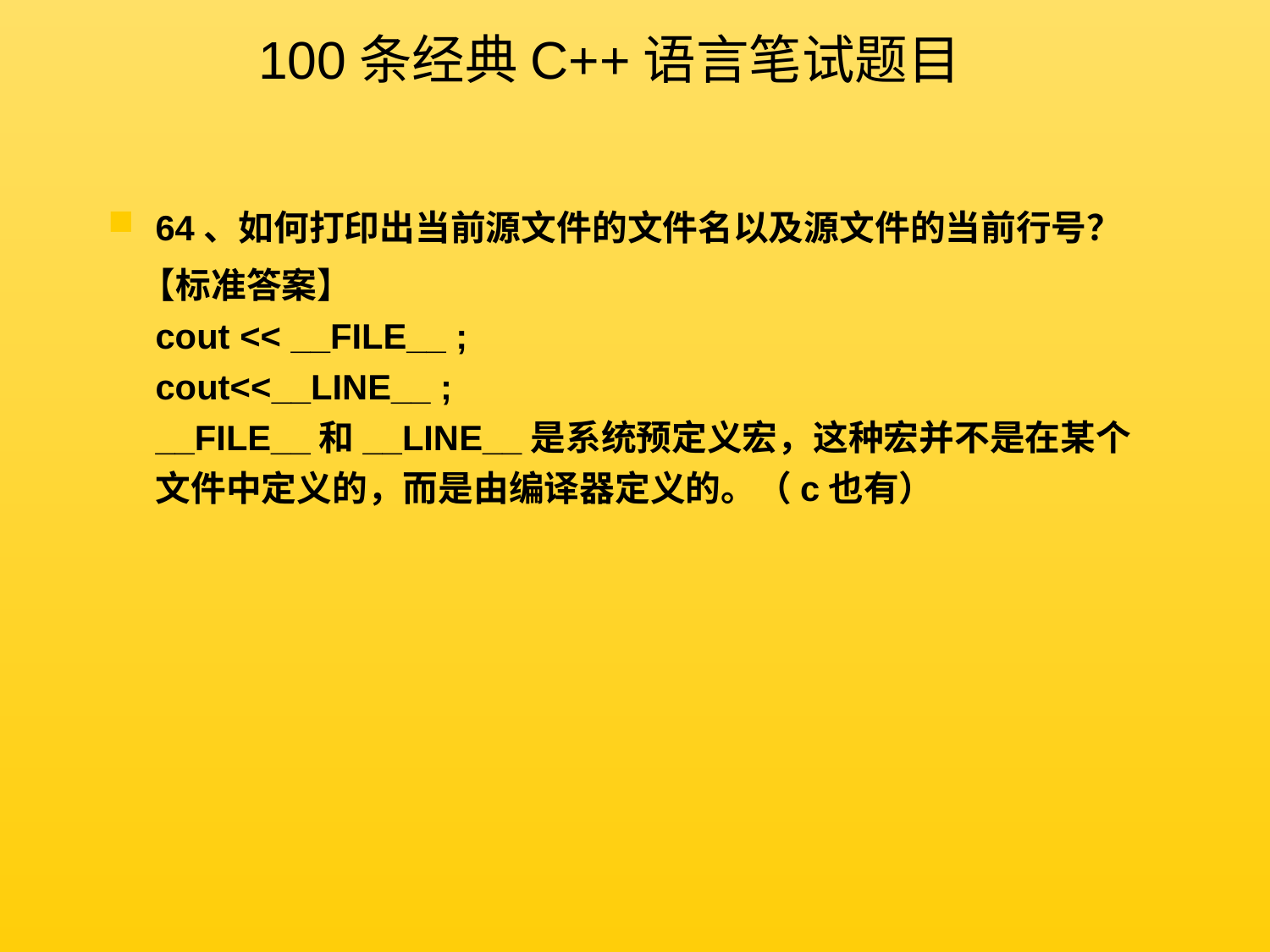

100条经典C++语言笔试题目
64、如何打印出当前源文件的文件名以及源文件的当前行号？
   【标准答案】
cout << __FILE__ ;
cout<<__LINE__ ;
__FILE__和__LINE__是系统预定义宏，这种宏并不是在某个文件中定义的，而是由编译器定义的。（c也有）